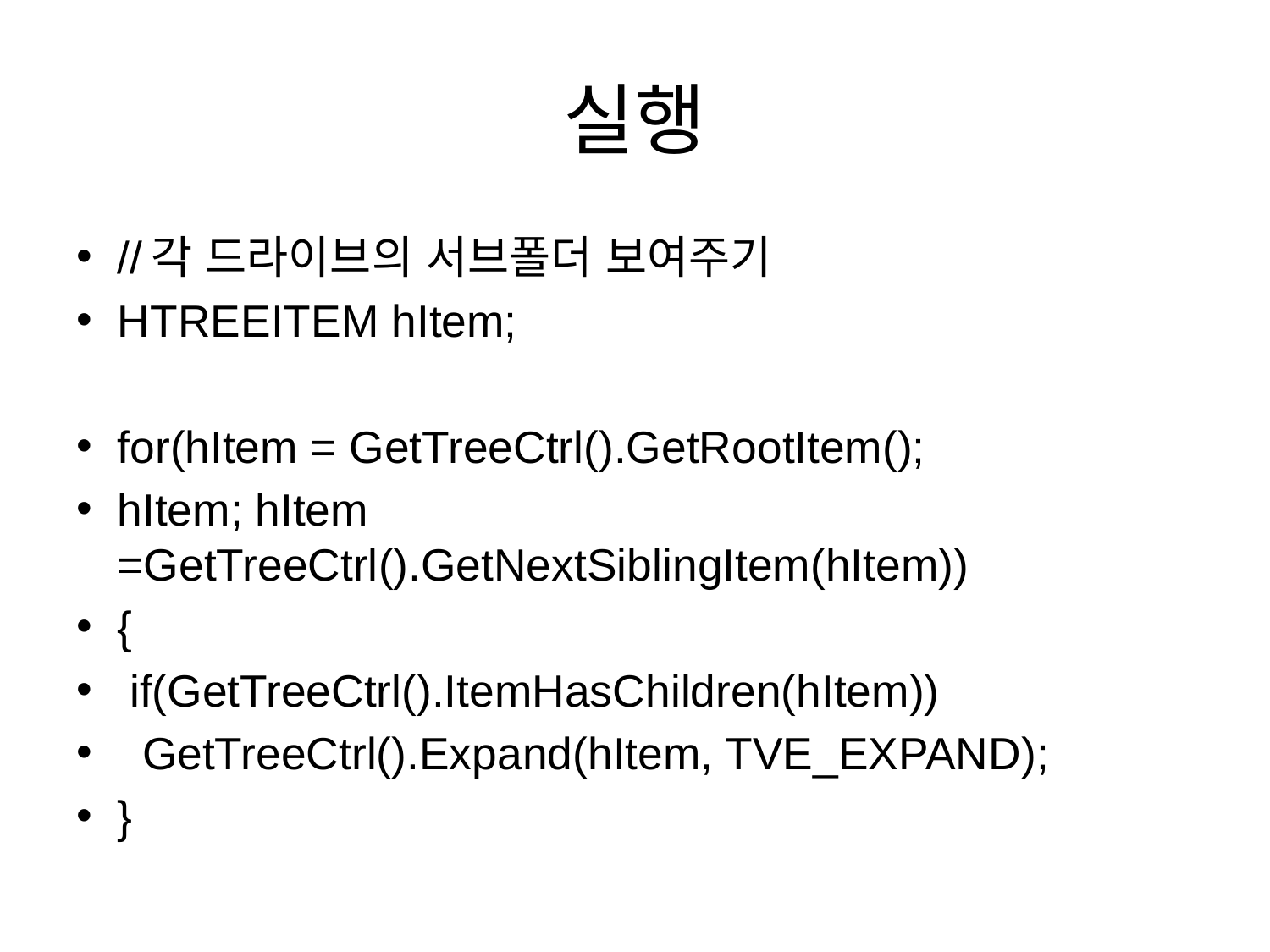

# 실행
//각 드라이브의 서브폴더 보여주기
HTREEITEM hItem;

for(hItem = GetTreeCtrl().GetRootItem();
hItem; hItem =GetTreeCtrl().GetNextSiblingItem(hItem))
{
 if(GetTreeCtrl().ItemHasChildren(hItem))
  GetTreeCtrl().Expand(hItem, TVE_EXPAND);
}